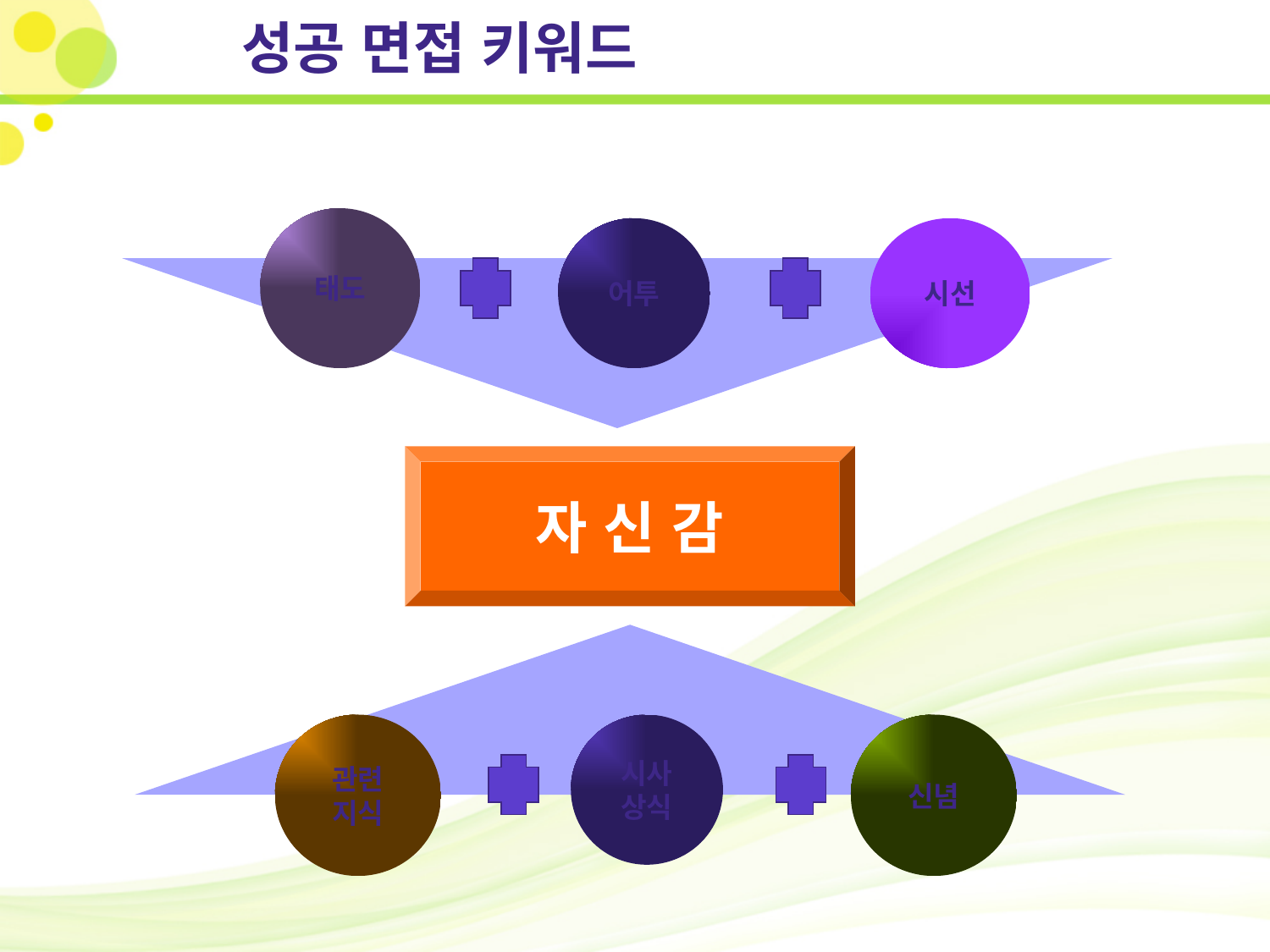

성공 면접 키워드
태도
어투
시선

자 신 감

관련
지식
시사
상식
신념